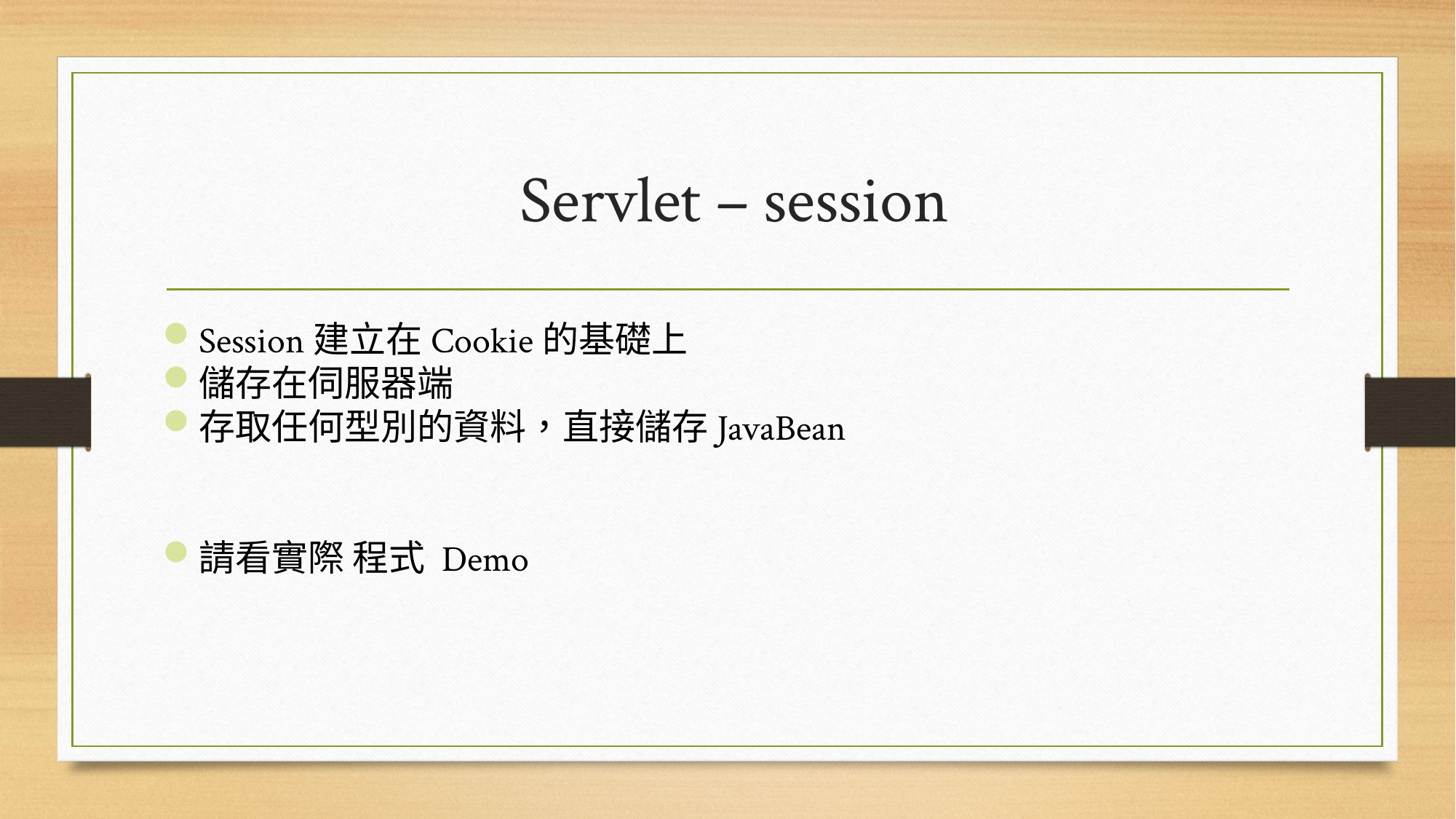

# Servlet – session
Session建立在Cookie的基礎上
儲存在伺服器端
存取任何型別的資料，直接儲存JavaBean

請看實際 程式 Demo